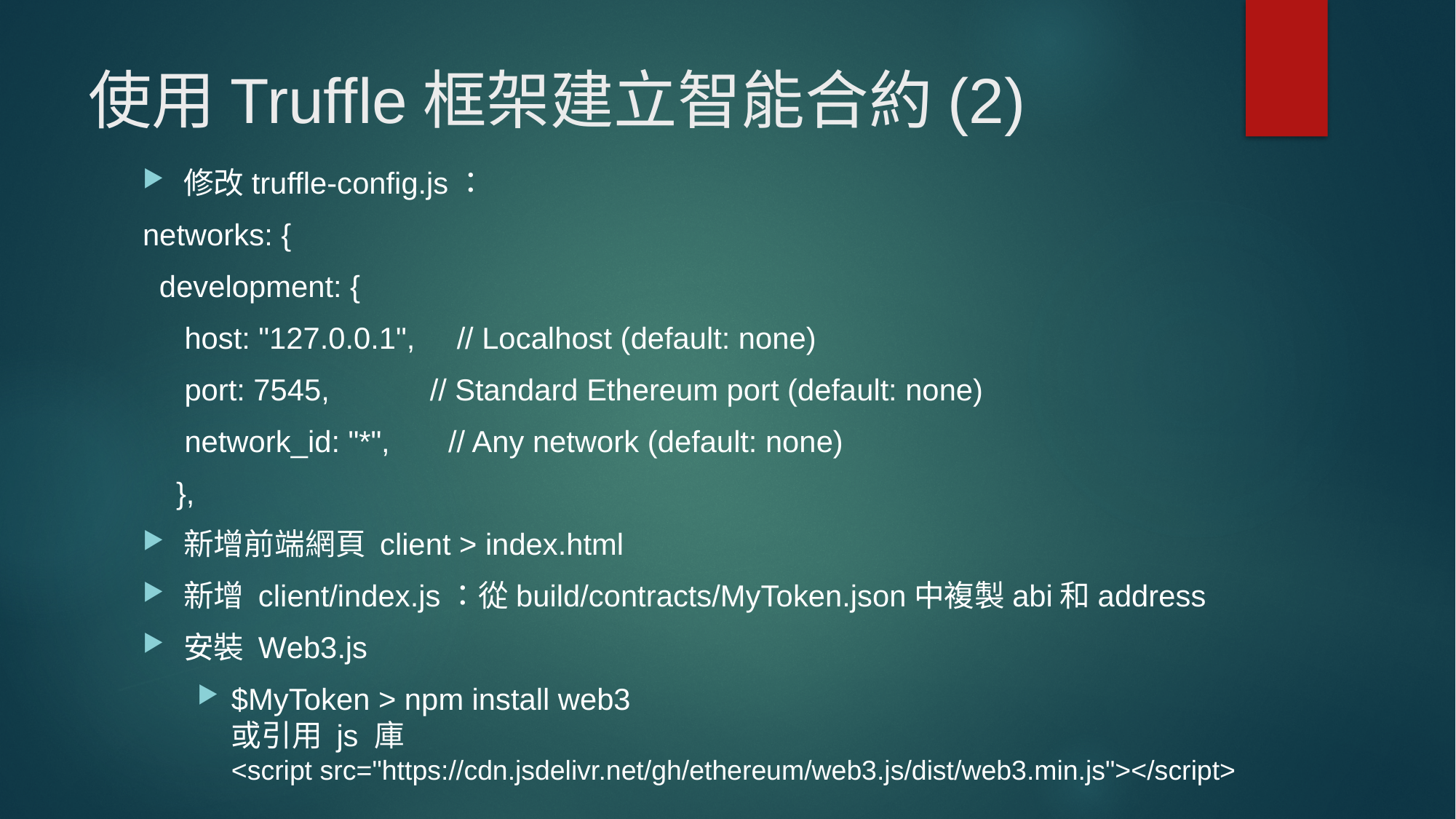

# 使用Truffle框架建立智能合約(2)
修改truffle-config.js：
networks: {
  development: {
     host: "127.0.0.1",     // Localhost (default: none)
     port: 7545,            // Standard Ethereum port (default: none)
     network_id: "*",       // Any network (default: none)
    },
新增前端網頁 client > index.html
新增 client/index.js：從build/contracts/MyToken.json中複製abi和address
安裝 Web3.js
$MyToken > npm install web3
或引用 js 庫
<script src="https://cdn.jsdelivr.net/gh/ethereum/web3.js/dist/web3.min.js"></script>